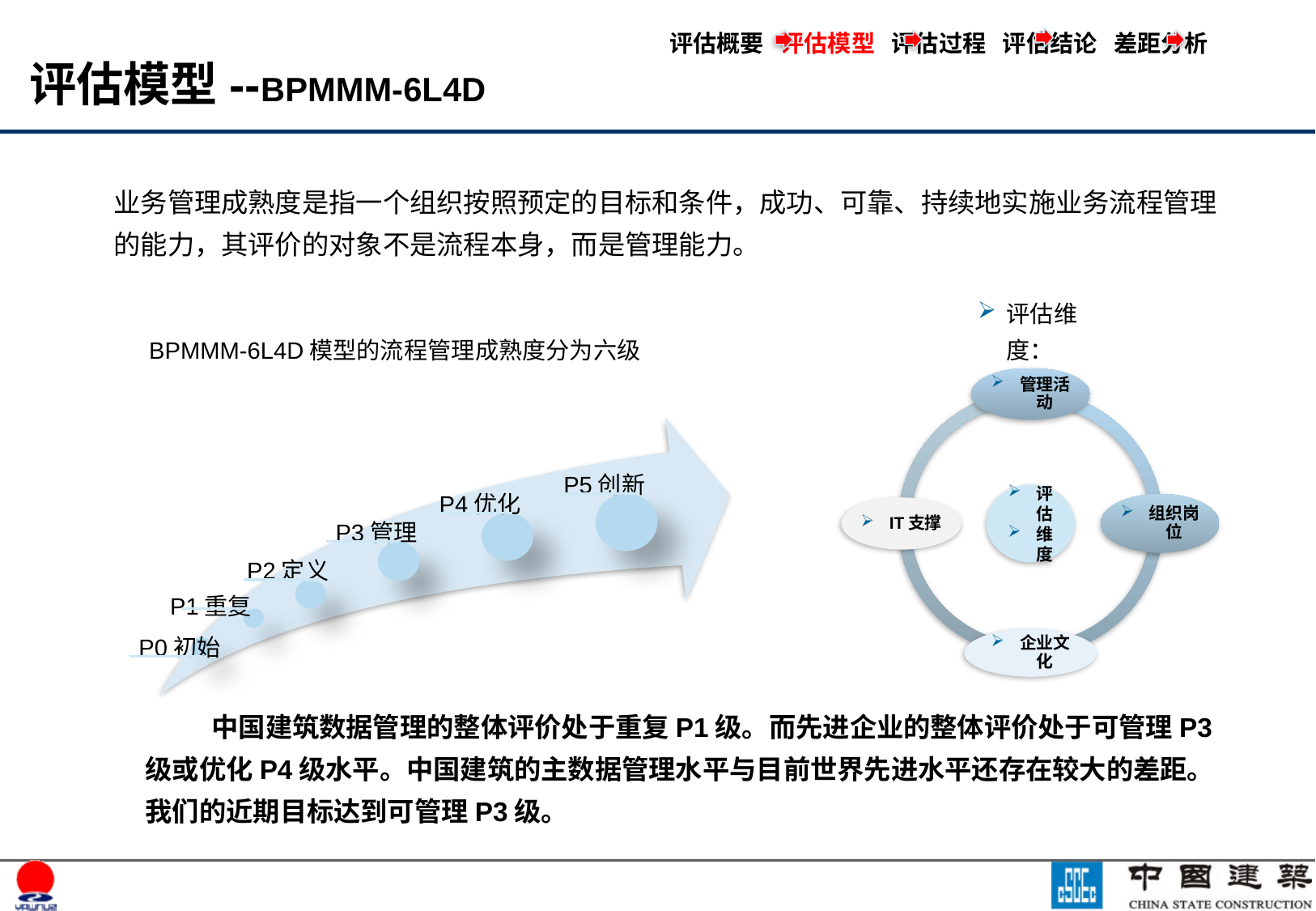

评估概要   评估模型   评估过程   评估结论   差距分析

评估模型--BPMMM-6L4D
业务管理成熟度是指一个组织按照预定的目标和条件，成功、可靠、持续地实施业务流程管理的能力，其评价的对象不是流程本身，而是管理能力。
评估维度：
BPMMM-6L4D模型的流程管理成熟度分为六级
评估
维度
管理活动
组织岗位
企业文化
IT支撑

P5创新
P4优化

P3管理

P2定义

P1重复

P0初始

 　　中国建筑数据管理的整体评价处于重复P1级。而先进企业的整体评价处于可管理P3级或优化P4级水平。中国建筑的主数据管理水平与目前世界先进水平还存在较大的差距。我们的近期目标达到可管理P3级。